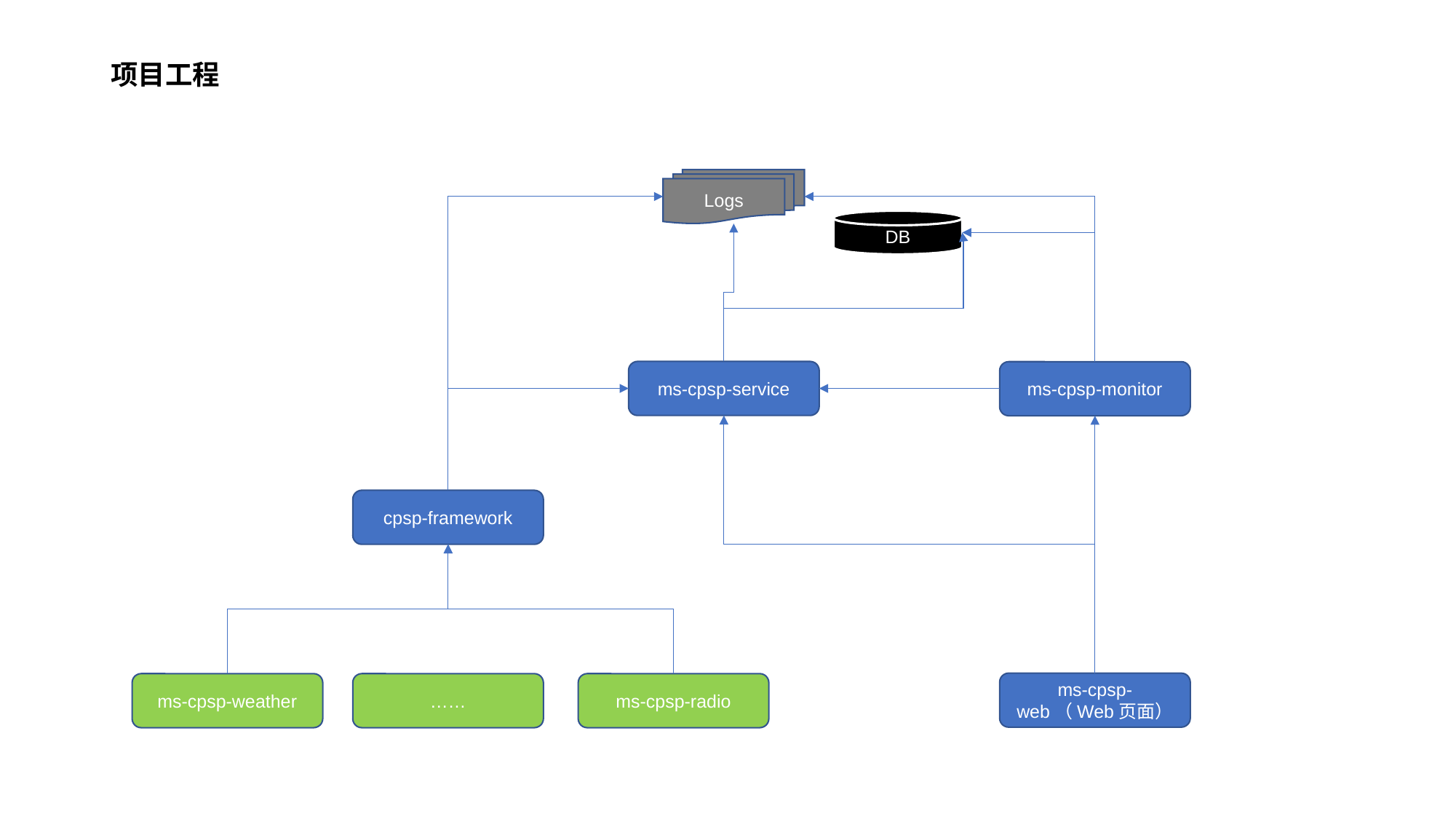

# 项目工程
Logs
DB
ms-cpsp-service
ms-cpsp-monitor
cpsp-framework
ms-cpsp-web（Web页面）
ms-cpsp-weather
……
ms-cpsp-radio